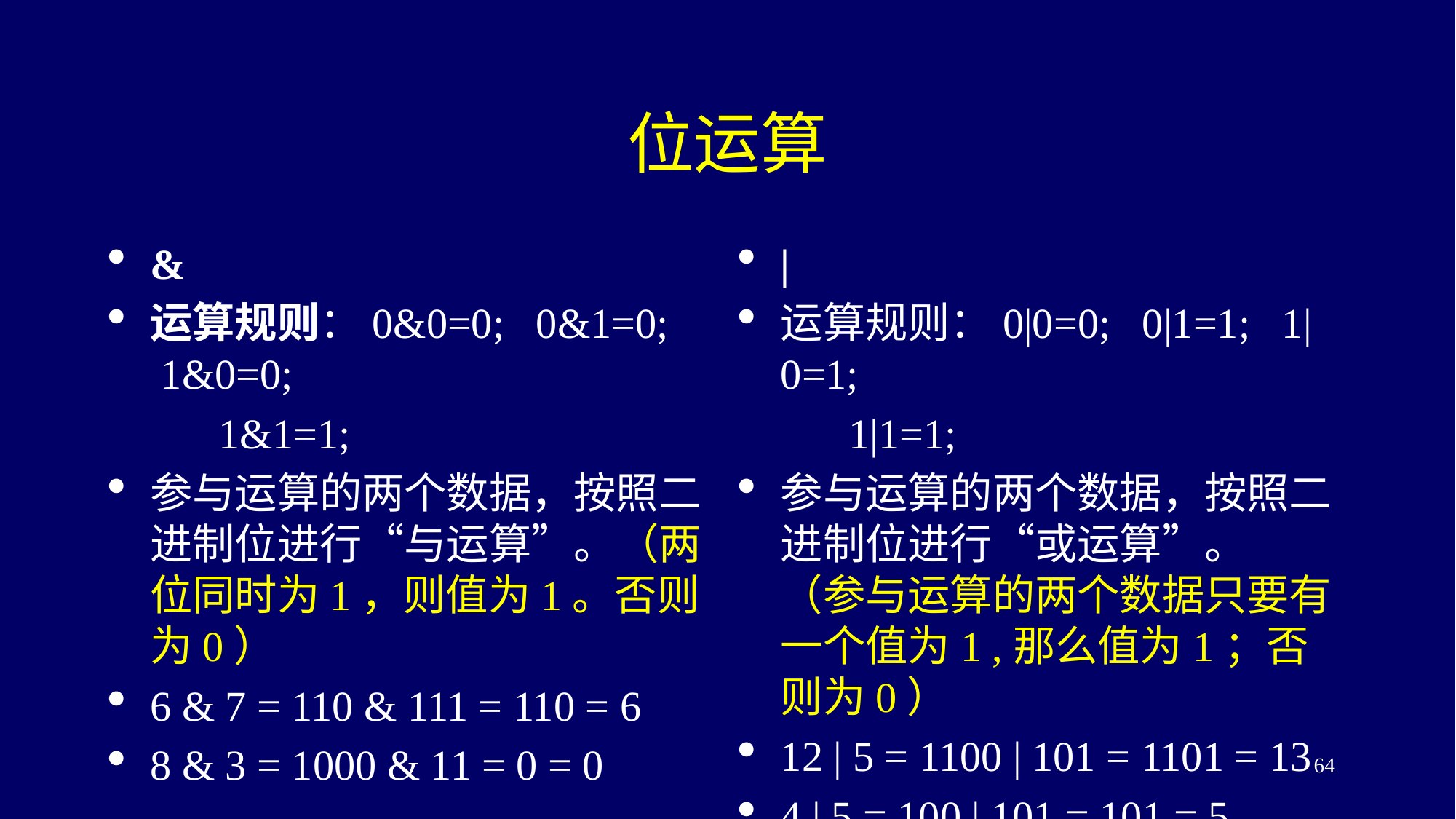

# 位运算
&
运算规则：0&0=0;   0&1=0;   1&0=0;
	1&1=1;
参与运算的两个数据，按照二进制位进行“与运算”。（两位同时为1，则值为1。否则为0）
6 & 7 = 110 & 111 = 110 = 6
8 & 3 = 1000 & 11 = 0 = 0
|
运算规则：0|0=0;   0|1=1;   1|0=1;
	1|1=1;
参与运算的两个数据，按照二进制位进行“或运算”。
（参与运算的两个数据只要有一个值为1 ,那么值为1；否则为0）
12 | 5 = 1100 | 101 = 1101 = 13
4 | 5 = 100 | 101 = 101 = 5
64